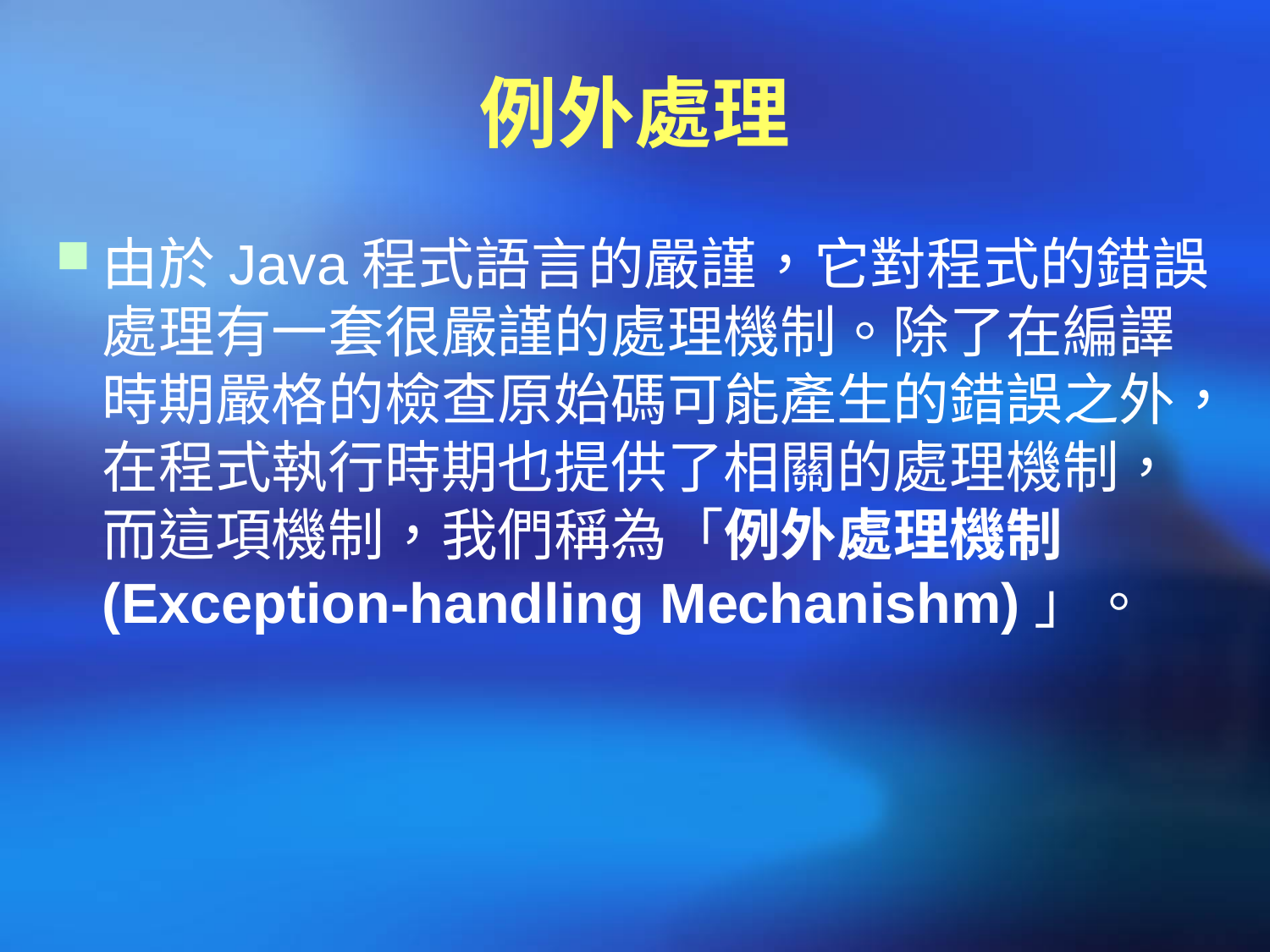

# 例外處理
由於Java程式語言的嚴謹，它對程式的錯誤處理有一套很嚴謹的處理機制。除了在編譯時期嚴格的檢查原始碼可能產生的錯誤之外，在程式執行時期也提供了相關的處理機制，而這項機制，我們稱為「例外處理機制(Exception-handling Mechanishm)」。